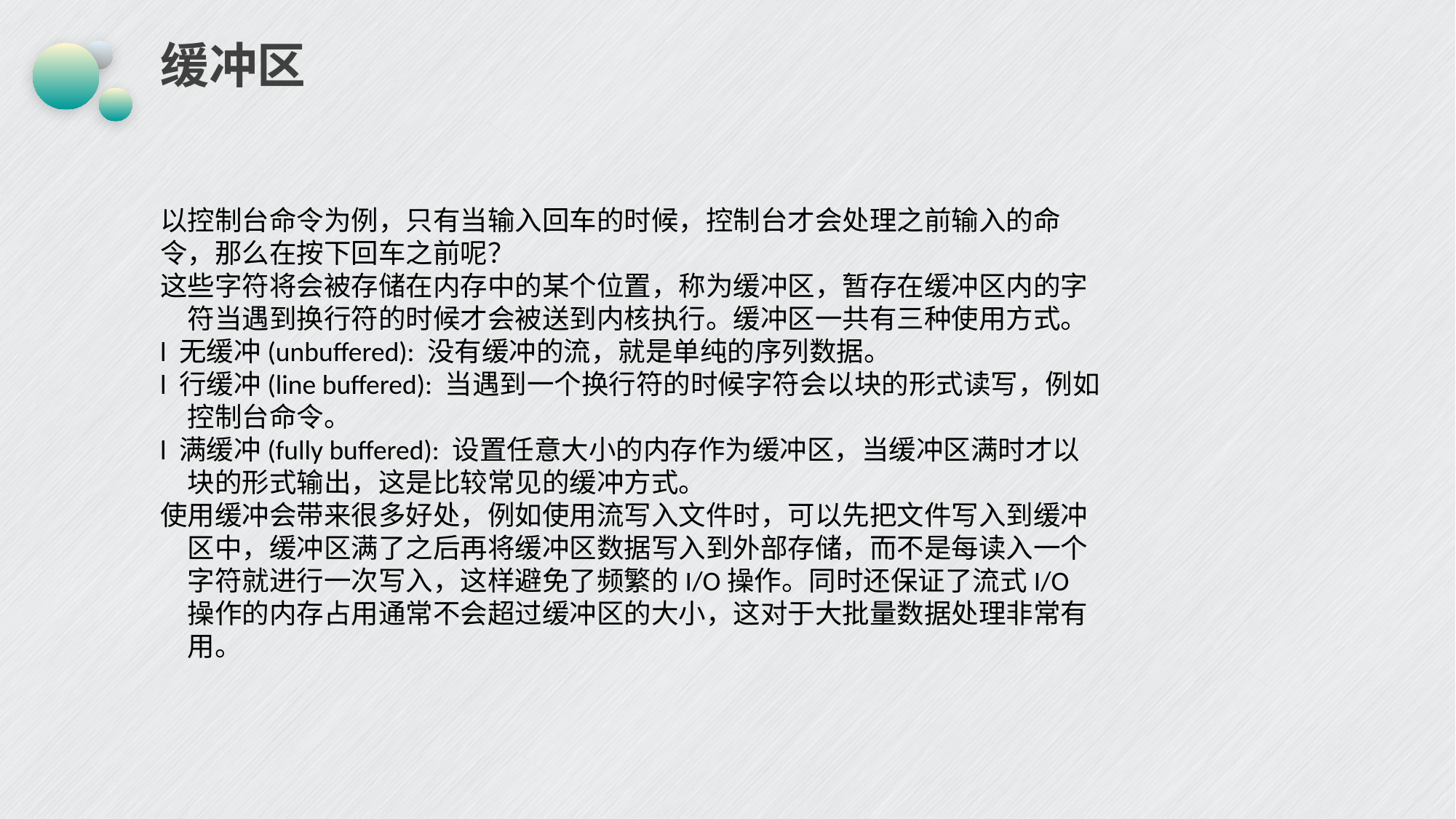

# 缓冲区

以控制台命令为例，只有当输入回车的时候，控制台才会处理之前输入的命令，那么在按下回车之前呢？这些字符将会被存储在内存中的某个位置，称为缓冲区，暂存在缓冲区内的字符当遇到换行符的时候才会被送到内核执行。缓冲区一共有三种使用方式。
l 无缓冲(unbuffered): 没有缓冲的流，就是单纯的序列数据。
l 行缓冲(line buffered): 当遇到一个换行符的时候字符会以块的形式读写，例如控制台命令。
l 满缓冲(fully buffered): 设置任意大小的内存作为缓冲区，当缓冲区满时才以块的形式输出，这是比较常见的缓冲方式。使用缓冲会带来很多好处，例如使用流写入文件时，可以先把文件写入到缓冲区中，缓冲区满了之后再将缓冲区数据写入到外部存储，而不是每读入一个字符就进行一次写入，这样避免了频繁的I/O操作。同时还保证了流式I/O操作的内存占用通常不会超过缓冲区的大小，这对于大批量数据处理非常有用。